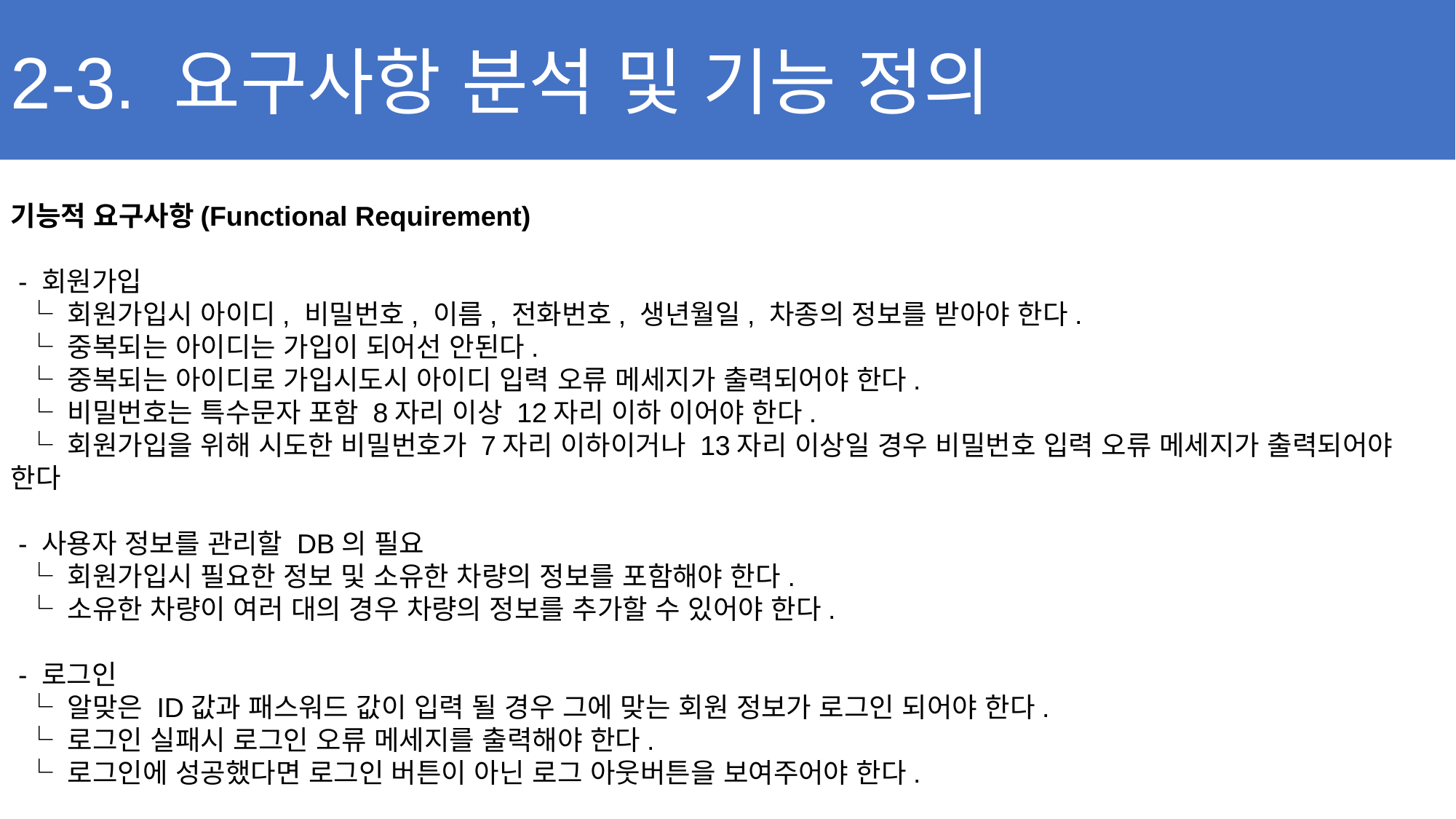

2-3. 요구사항 분석 및 기능 정의

기능적 요구사항(Functional Requirement)

 - 회원가입
  └ 회원가입시 아이디, 비밀번호, 이름, 전화번호, 생년월일, 차종의 정보를 받아야 한다.
  └ 중복되는 아이디는 가입이 되어선 안된다.
  └ 중복되는 아이디로 가입시도시 아이디 입력 오류 메세지가 출력되어야 한다.
  └ 비밀번호는 특수문자 포함 8자리 이상 12자리 이하 이어야 한다.
  └ 회원가입을 위해 시도한 비밀번호가 7자리 이하이거나 13자리 이상일 경우 비밀번호 입력 오류 메세지가 출력되어야 한다

 - 사용자 정보를 관리할 DB의 필요
  └ 회원가입시 필요한 정보 및 소유한 차량의 정보를 포함해야 한다.
  └ 소유한 차량이 여러 대의 경우 차량의 정보를 추가할 수 있어야 한다.

 - 로그인
  └ 알맞은 ID값과 패스워드 값이 입력 될 경우 그에 맞는 회원 정보가 로그인 되어야 한다.
  └ 로그인 실패시 로그인 오류 메세지를 출력해야 한다.
  └ 로그인에 성공했다면 로그인 버튼이 아닌 로그 아웃버튼을 보여주어야 한다.